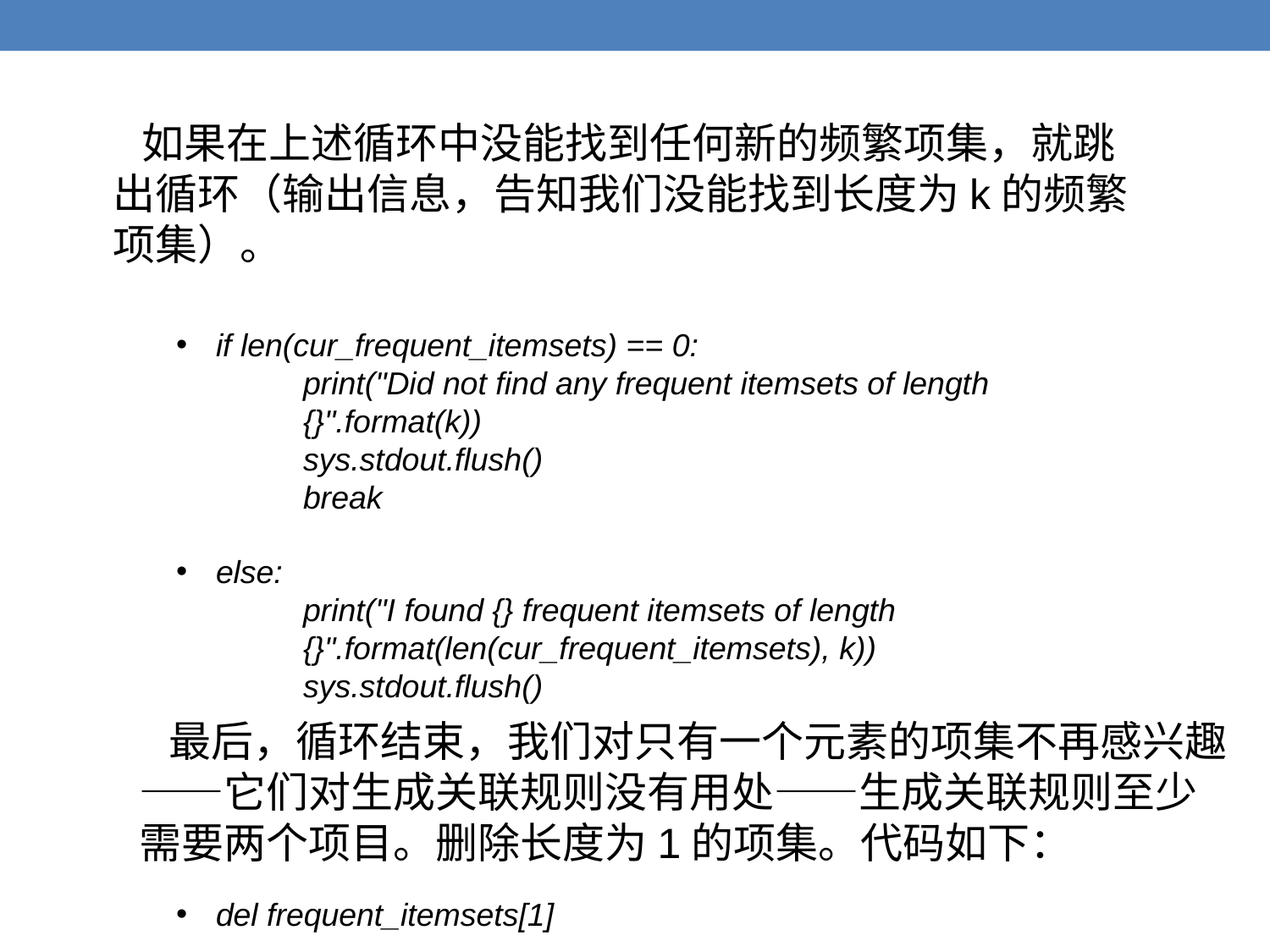

如果在上述循环中没能找到任何新的频繁项集，就跳出循环（输出信息，告知我们没能找到长度为k的频繁项集）。
if len(cur_frequent_itemsets) == 0:
	print("Did not find any frequent itemsets of length 	{}".format(k))
	sys.stdout.flush()
	break
else:
	print("I found {} frequent itemsets of length
	{}".format(len(cur_frequent_itemsets), k))
	sys.stdout.flush()
  最后，循环结束，我们对只有一个元素的项集不再感兴趣——它们对生成关联规则没有用处——生成关联规则至少需要两个项目。删除长度为1的项集。代码如下：
del frequent_itemsets[1]